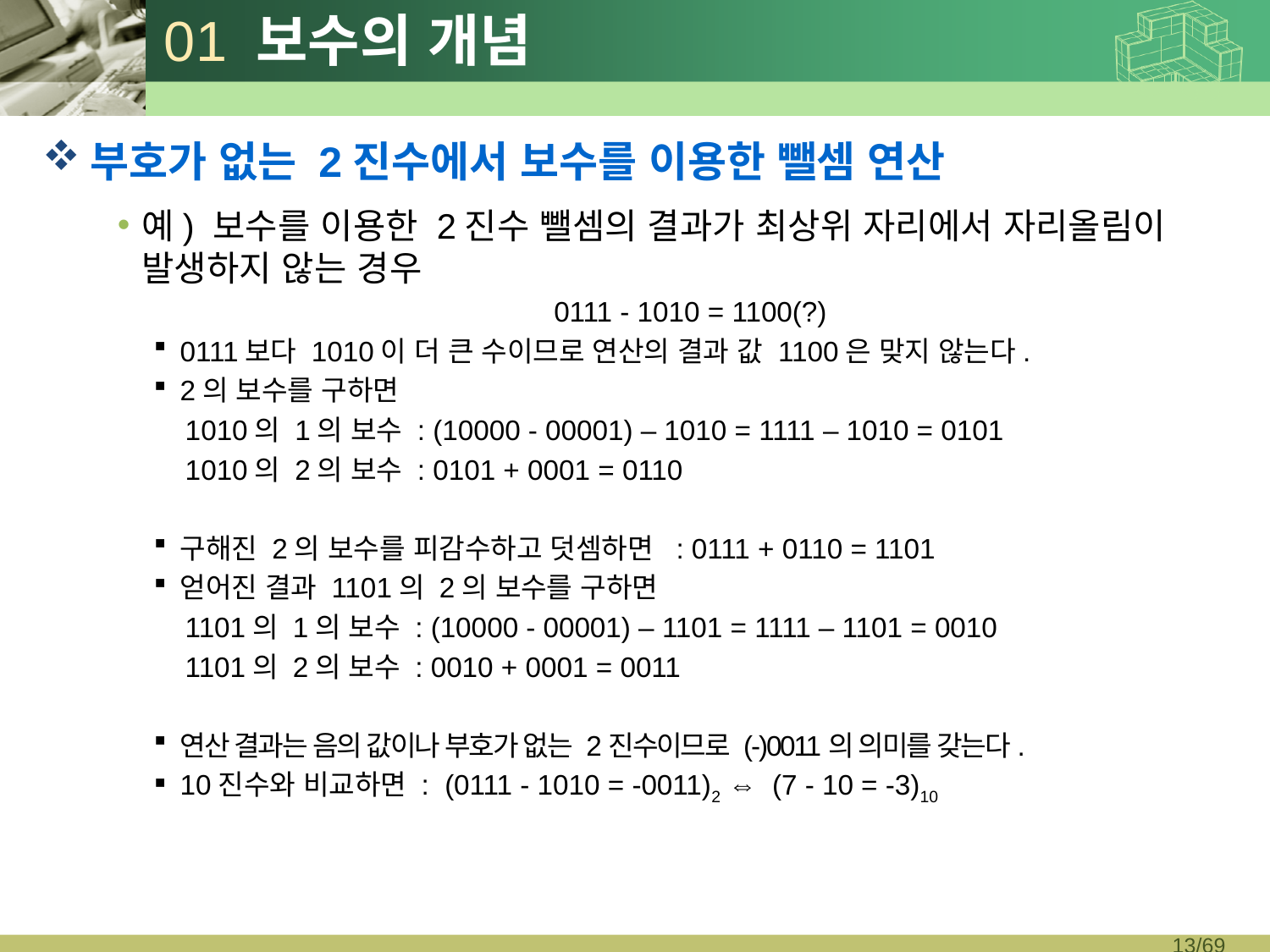

# 01 보수의 개념
부호가 없는 2진수에서 보수를 이용한 뺄셈 연산
예) 보수를 이용한 2진수 뺄셈의 결과가 최상위 자리에서 자리올림이 발생하지 않는 경우
0111 - 1010 = 1100(?)
0111보다 1010이 더 큰 수이므로 연산의 결과 값 1100은 맞지 않는다.
2의 보수를 구하면
    1010의 1의 보수 : (10000 - 00001) – 1010 = 1111 – 1010 = 0101
    1010의 2의 보수 : 0101 + 0001 = 0110

구해진 2의 보수를 피감수하고 덧셈하면  : 0111 + 0110 = 1101
얻어진 결과 1101의 2의 보수를 구하면
    1101의 1의 보수 : (10000 - 00001) – 1101 = 1111 – 1101 = 0010
    1101의 2의 보수 : 0010 + 0001 = 0011

연산 결과는 음의 값이나 부호가 없는 2진수이므로 (-)0011의 의미를 갖는다.
10진수와 비교하면 :  (0111 - 1010 = -0011)2 ⇔  (7 - 10 = -3)10